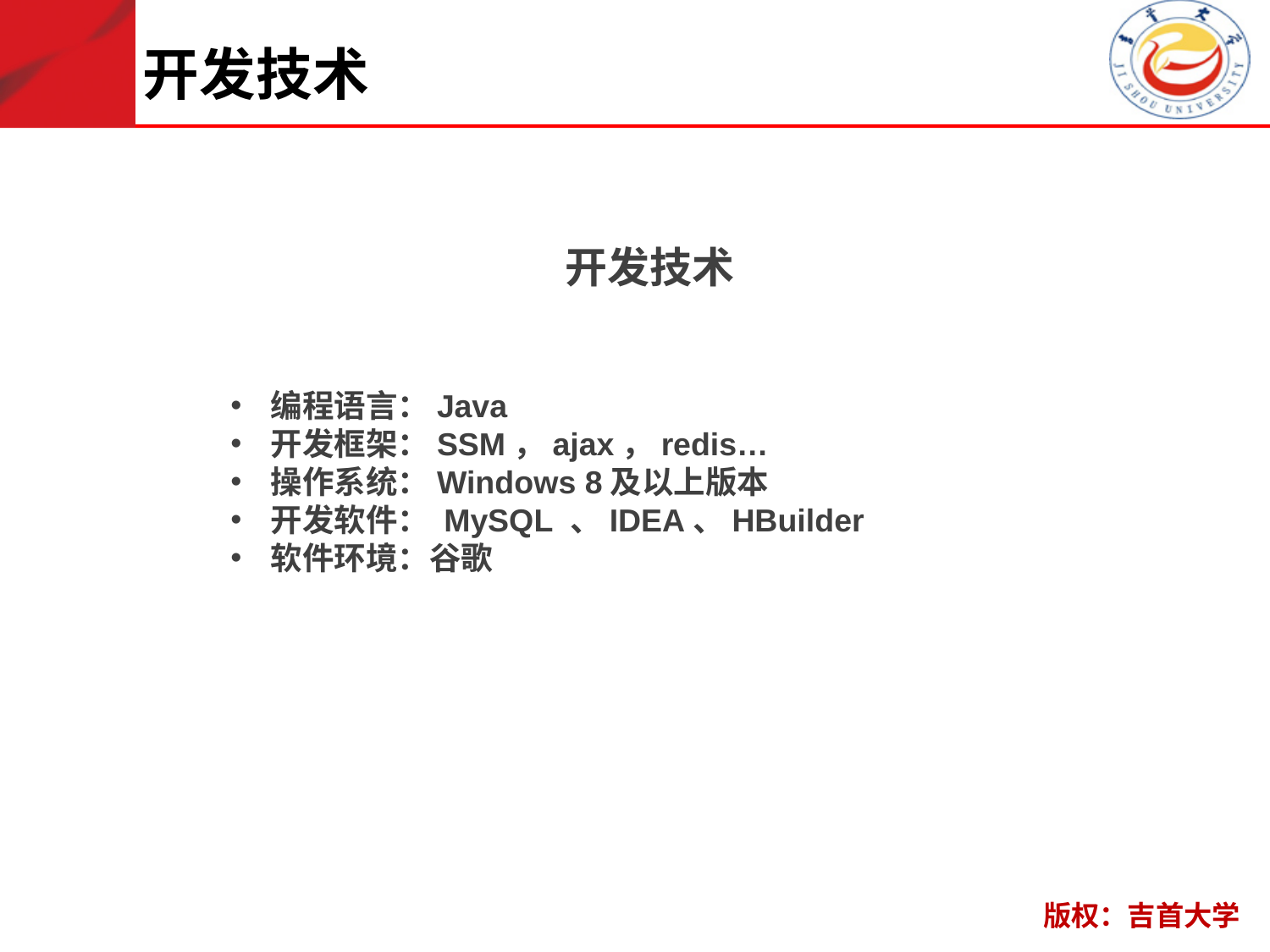

开发技术
开发技术

编程语言：Java
开发框架：SSM，ajax，redis…
操作系统：Windows 8及以上版本
开发软件： MySQL 、IDEA、HBuilder
软件环境：谷歌